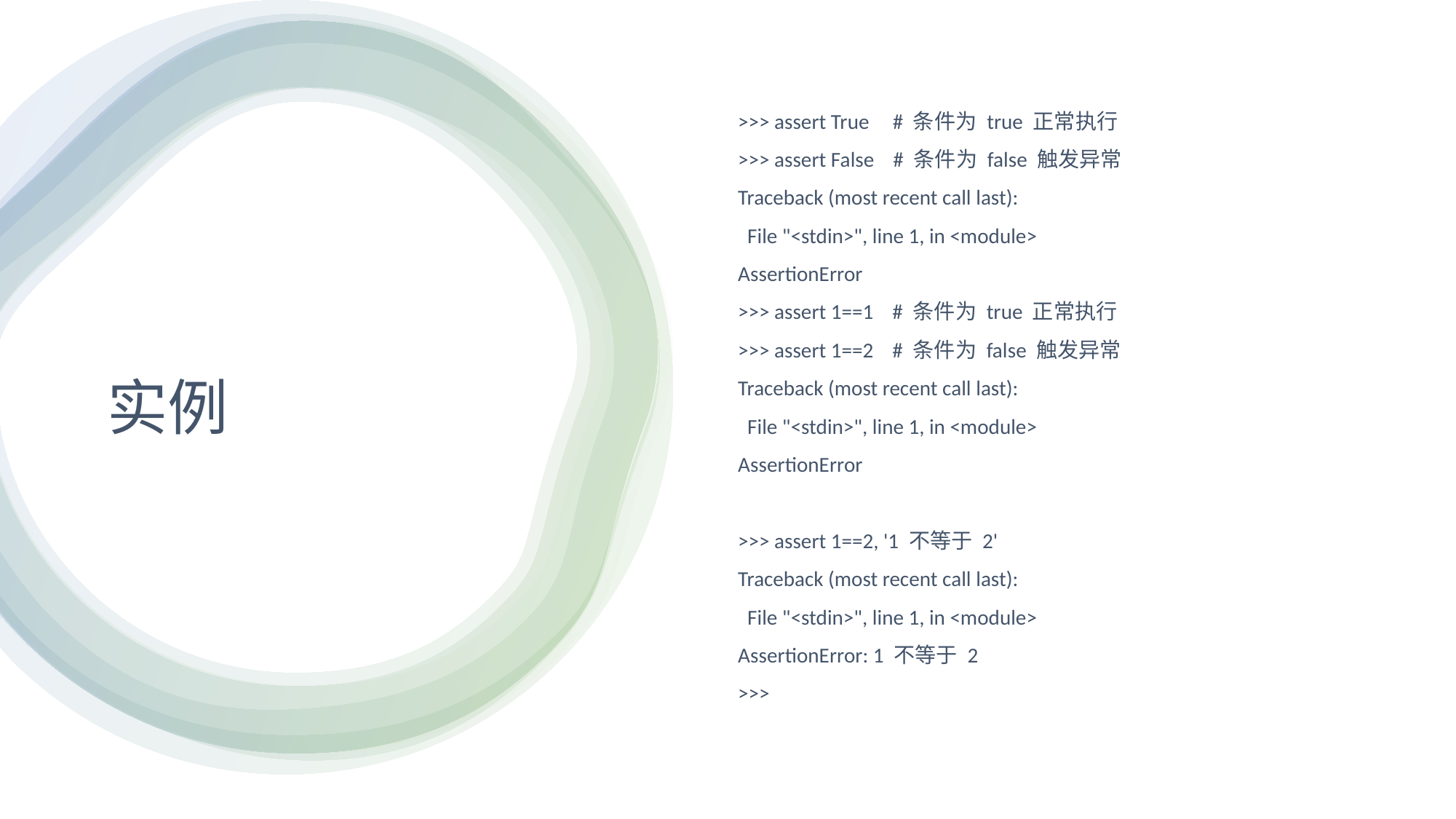

>>> assert True     # 条件为 true 正常执行
>>> assert False    # 条件为 false 触发异常
Traceback (most recent call last):
  File "<stdin>", line 1, in <module>
AssertionError
>>> assert 1==1    # 条件为 true 正常执行
>>> assert 1==2    # 条件为 false 触发异常
Traceback (most recent call last):
  File "<stdin>", line 1, in <module>
AssertionError

>>> assert 1==2, '1 不等于 2'
Traceback (most recent call last):
  File "<stdin>", line 1, in <module>
AssertionError: 1 不等于 2
>>>
# 实例